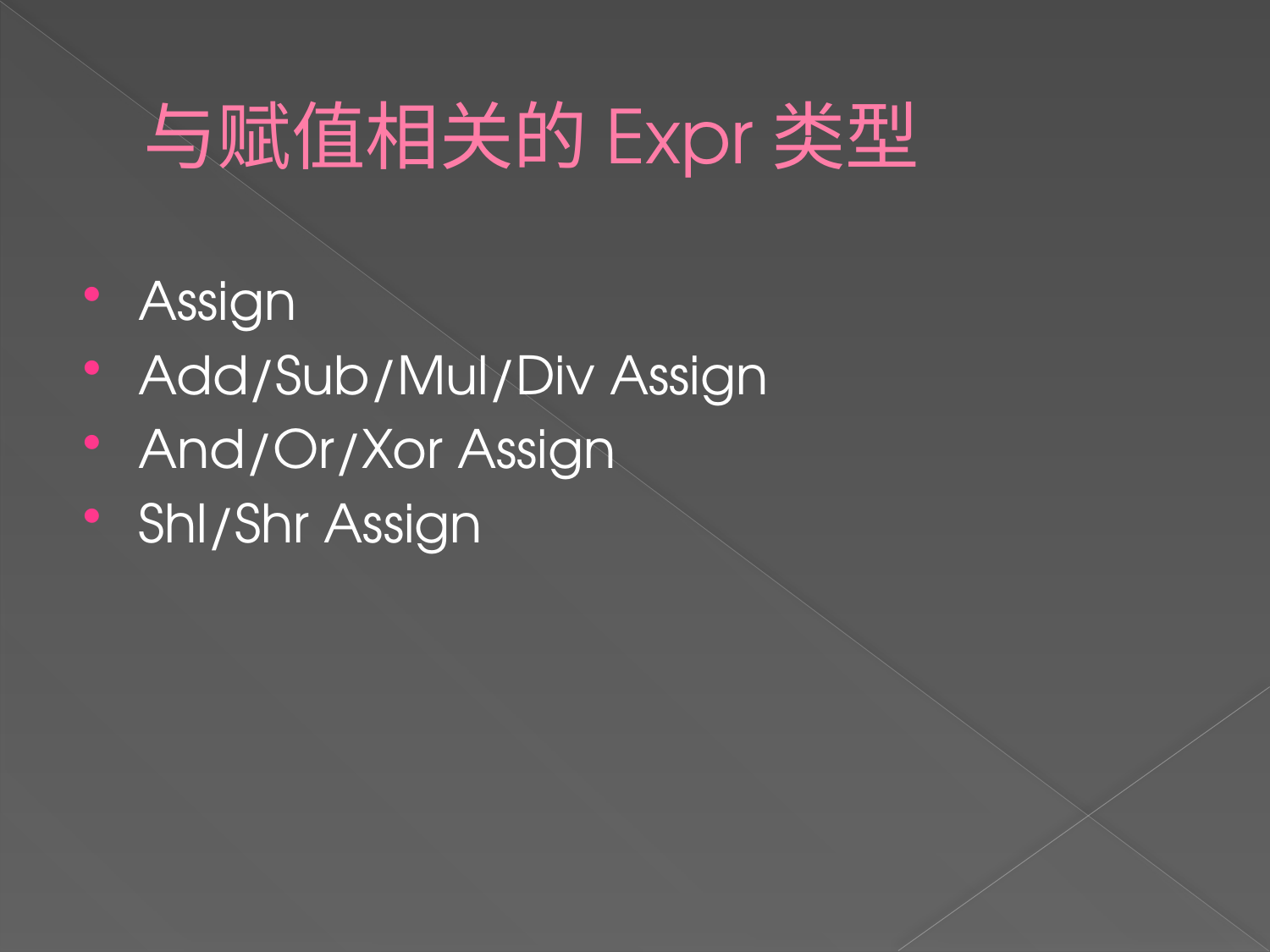

# 与赋值相关的Expr类型
Assign
Add/Sub/Mul/Div Assign
And/Or/Xor Assign
Shl/Shr Assign